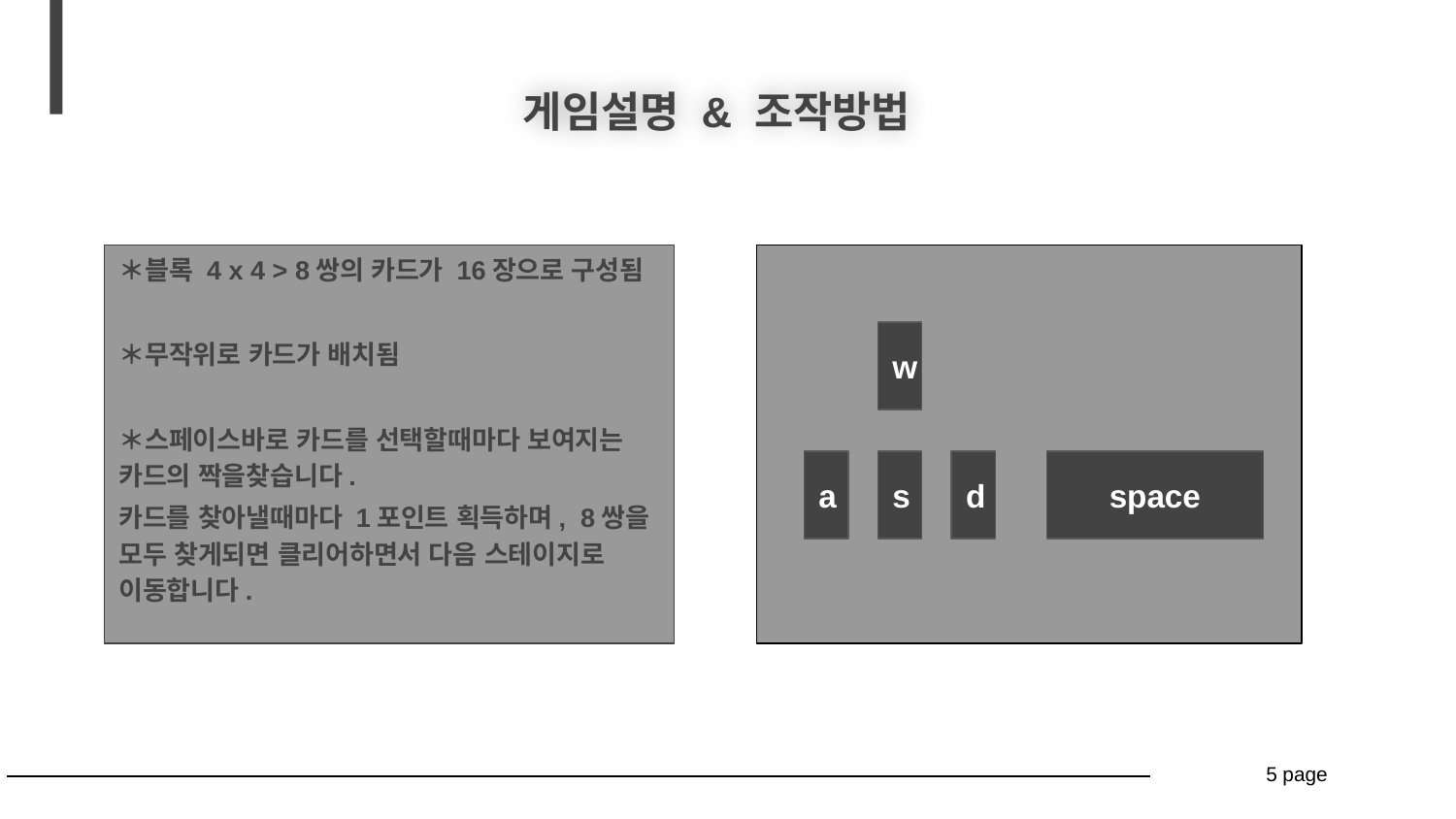

게임설명 & 조작방법

w
a
d
space
s
＊블록 4 x 4 > 8쌍의 카드가 16장으로 구성됨

＊무작위로 카드가 배치됨

＊스페이스바로 카드를 선택할때마다 보여지는 카드의 짝을찾습니다.
카드를 찾아낼때마다 1포인트 획득하며,  8쌍을 모두 찾게되면 클리어하면서 다음 스테이지로 이동합니다.

5 page